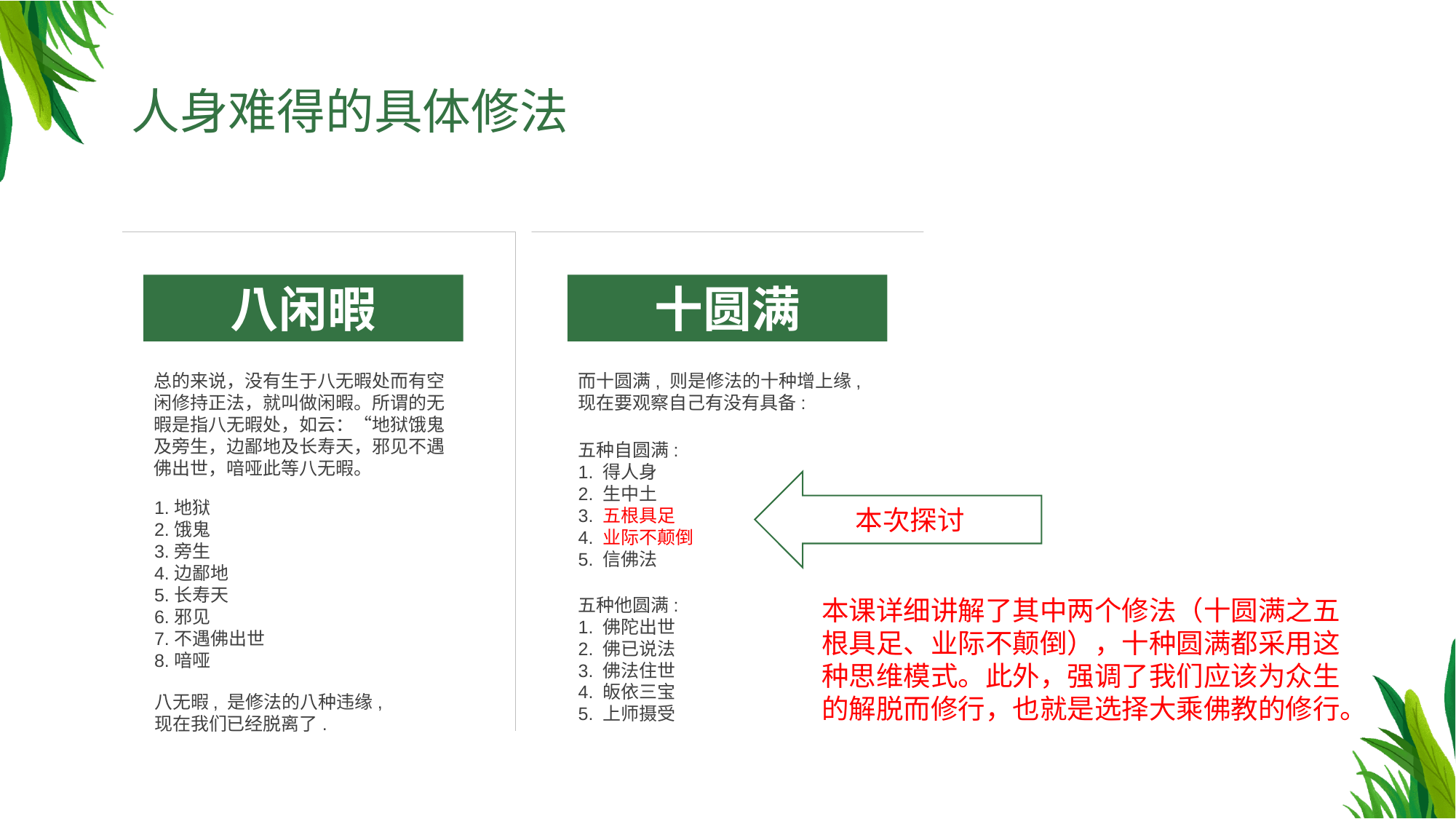

人身难得的具体修法

八闲暇
十圆满
总的来说，没有生于八无暇处而有空闲修持正法，就叫做闲暇。所谓的无暇是指八无暇处，如云：“地狱饿鬼及旁生，边鄙地及长寿天，邪见不遇佛出世，喑哑此等八无暇。
而十圆满, 则是修法的十种增上缘,
现在要观察自己有没有具备:

五种自圆满:
1. 得人身
2. 生中土
3. 五根具足
4. 业际不颠倒
5. 信佛法

本次探讨
1.地狱
2.饿鬼
3.旁生
4.边鄙地
5.长寿天
6.邪见
7.不遇佛出世
8.喑哑
本课详细讲解了其中两个修法（十圆满之五根具足、业际不颠倒），十种圆满都采用这种思维模式。此外，强调了我们应该为众生的解脱而修行，也就是选择大乘佛教的修行。
五种他圆满:
1. 佛陀出世
2. 佛已说法
3. 佛法住世
4. 皈依三宝
5. 上师摄受
八无暇, 是修法的八种违缘, 现在我们已经脱离了.